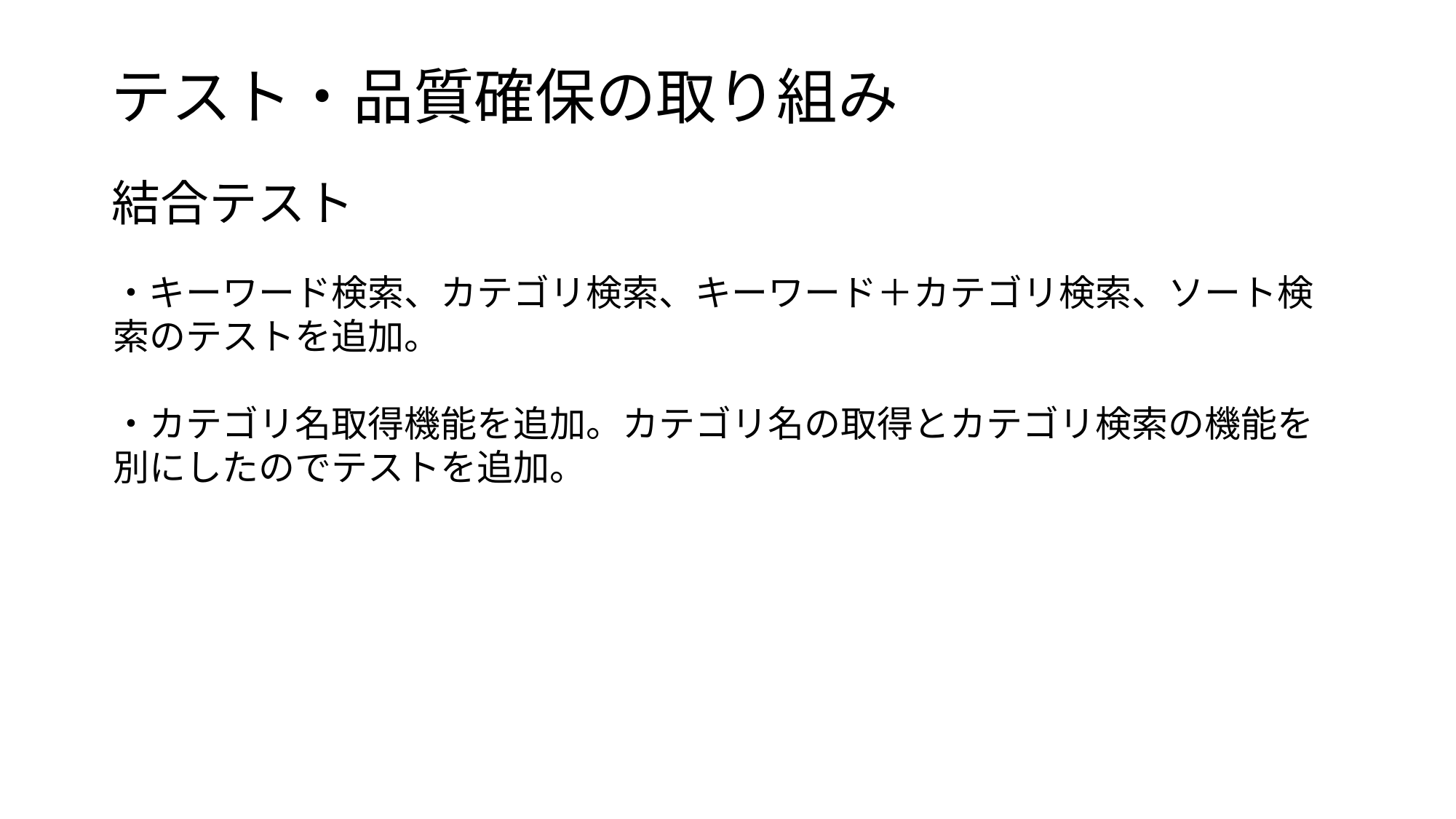

# テスト・品質確保の取り組み
結合テスト
・キーワード検索、カテゴリ検索、キーワード＋カテゴリ検索、ソート検索のテストを追加。

・カテゴリ名取得機能を追加。カテゴリ名の取得とカテゴリ検索の機能を別にしたのでテストを追加。